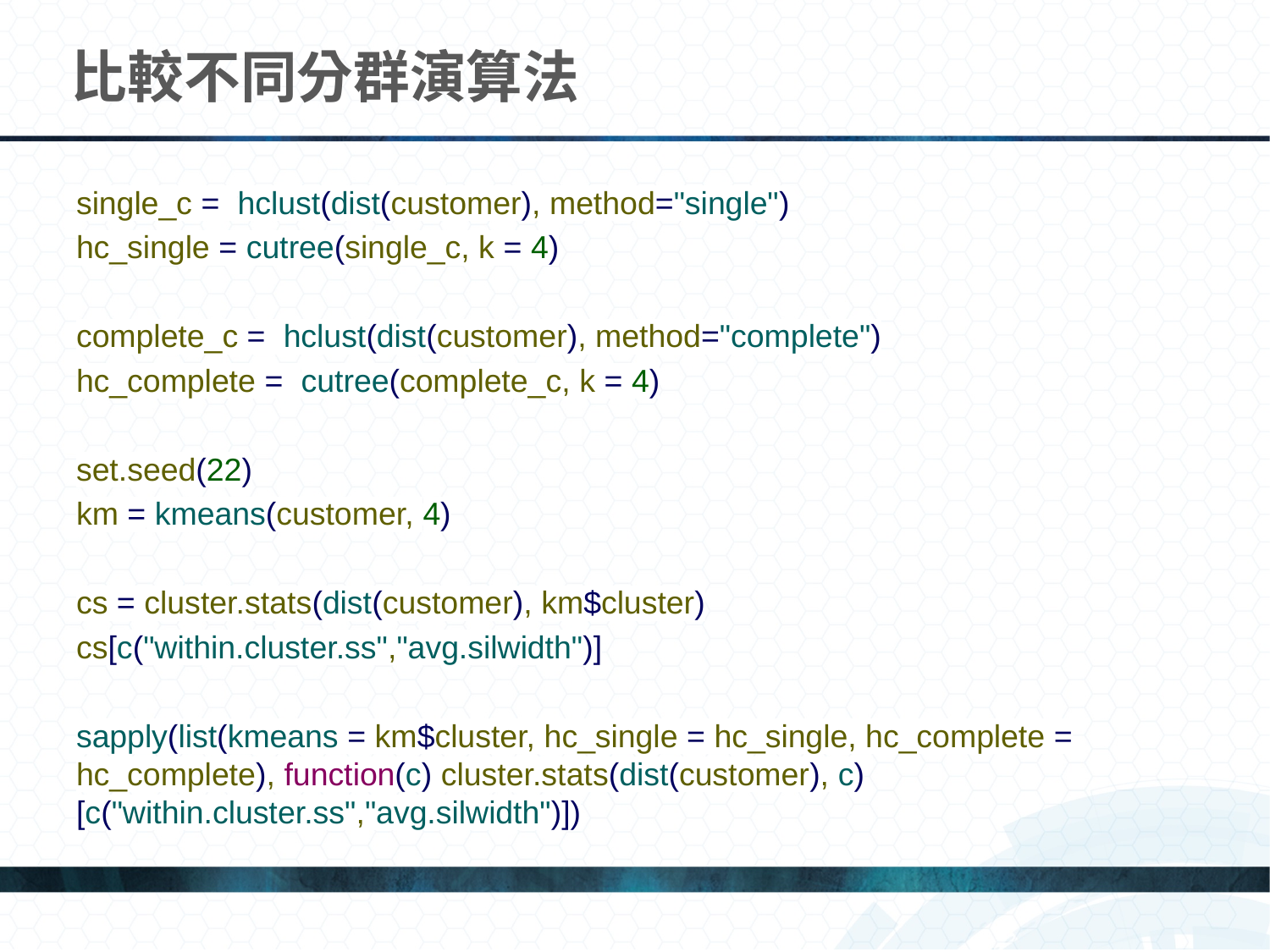

# 比較不同分群演算法
single_c =  hclust(dist(customer), method="single")
hc_single = cutree(single_c, k = 4)

complete_c =  hclust(dist(customer), method="complete")
hc_complete =  cutree(complete_c, k = 4)

set.seed(22)
km = kmeans(customer, 4)

cs = cluster.stats(dist(customer), km$cluster)
cs[c("within.cluster.ss","avg.silwidth")]

sapply(list(kmeans = km$cluster, hc_single = hc_single, hc_complete = hc_complete), function(c) cluster.stats(dist(customer), c)[c("within.cluster.ss","avg.silwidth")])